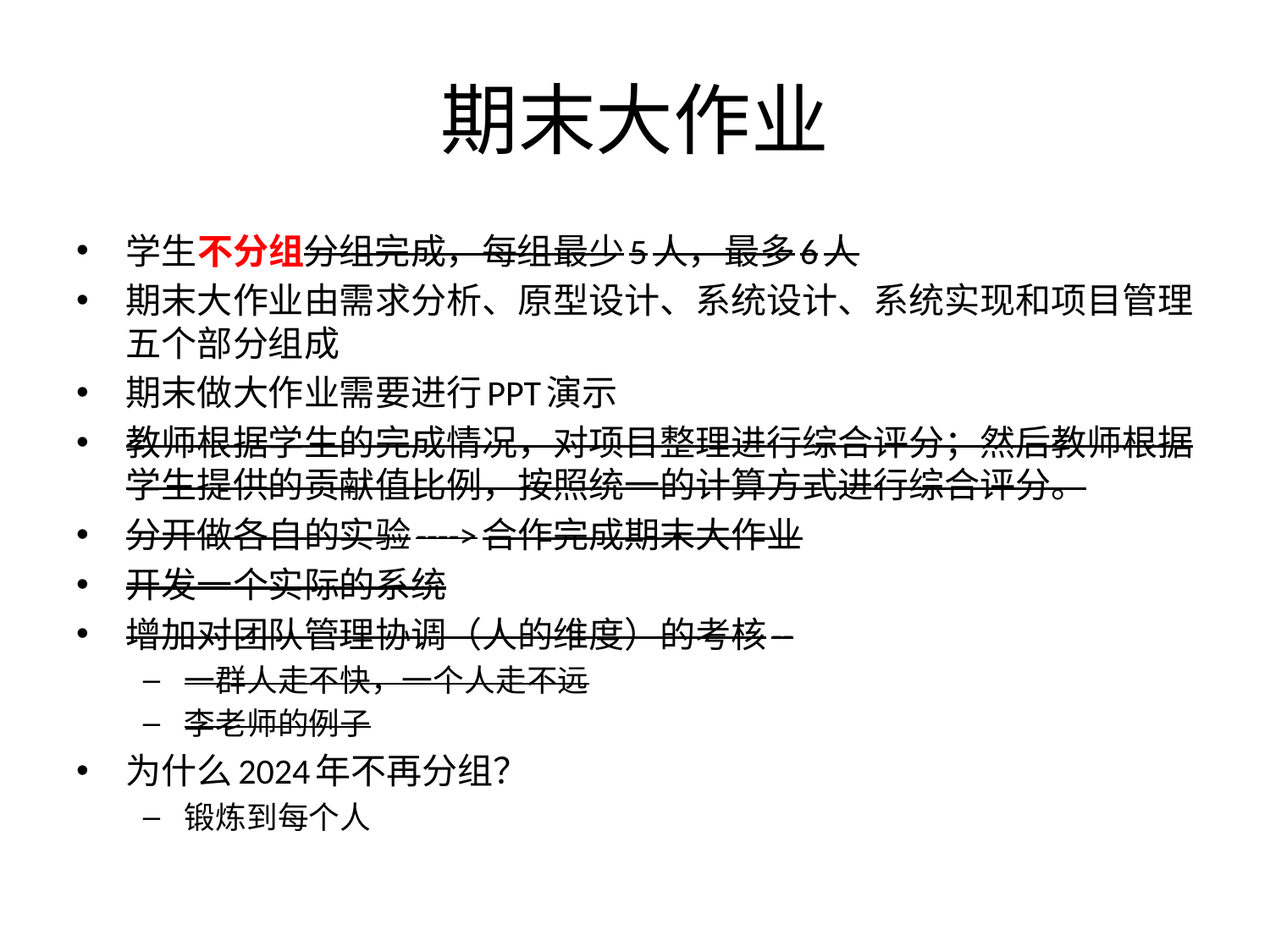

# 期末大作业
学生不分组分组完成，每组最少5人，最多6人
期末大作业由需求分析、原型设计、系统设计、系统实现和项目管理五个部分组成
期末做大作业需要进行PPT演示
教师根据学生的完成情况，对项目整理进行综合评分；然后教师根据学生提供的贡献值比例，按照统一的计算方式进行综合评分。
分开做各自的实验---->合作完成期末大作业
开发一个实际的系统
增加对团队管理协调（人的维度）的考核--
一群人走不快，一个人走不远
李老师的例子
为什么2024年不再分组？
锻炼到每个人